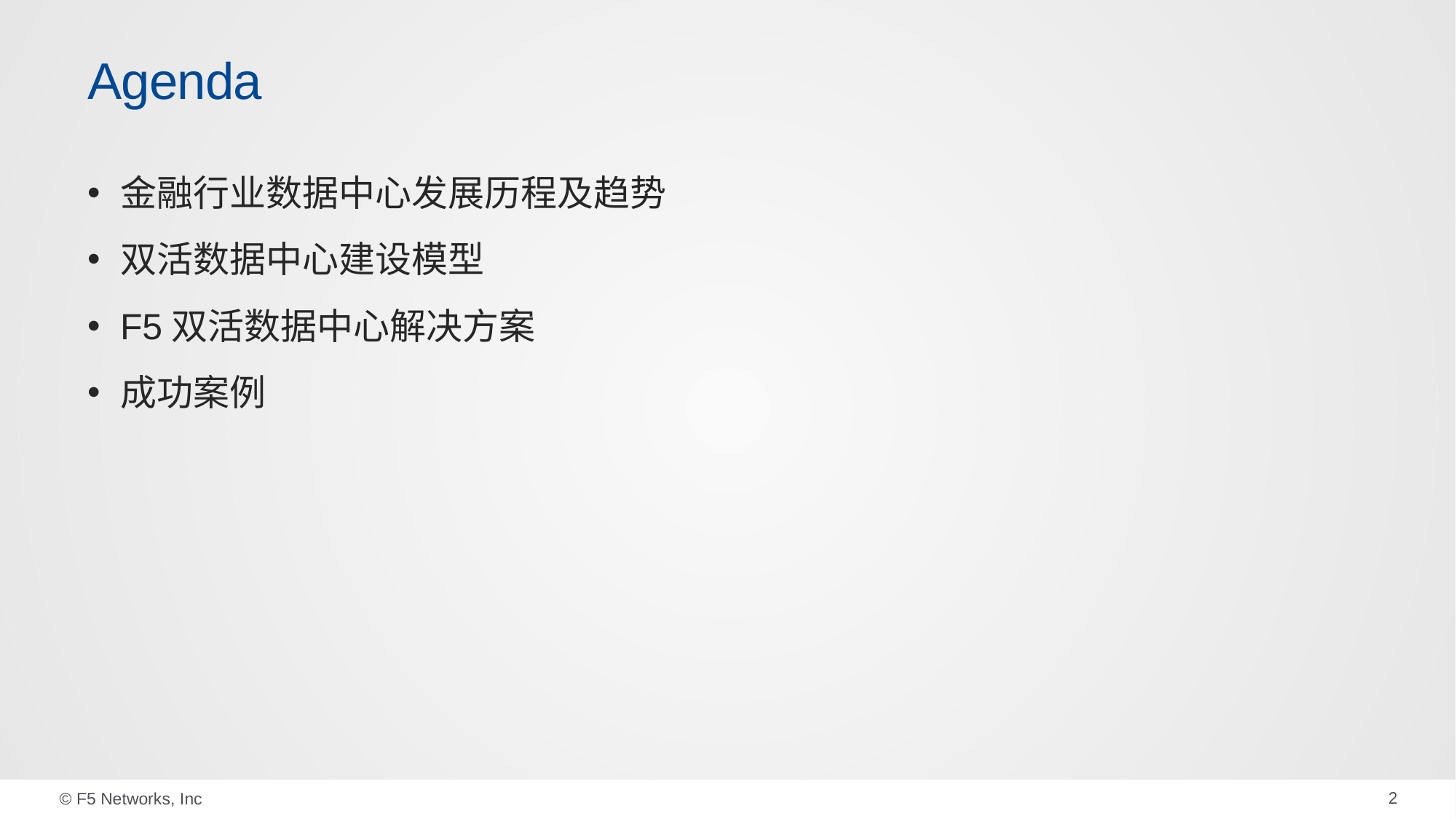

# Agenda
金融行业数据中心发展历程及趋势
双活数据中心建设模型
F5双活数据中心解决方案
成功案例